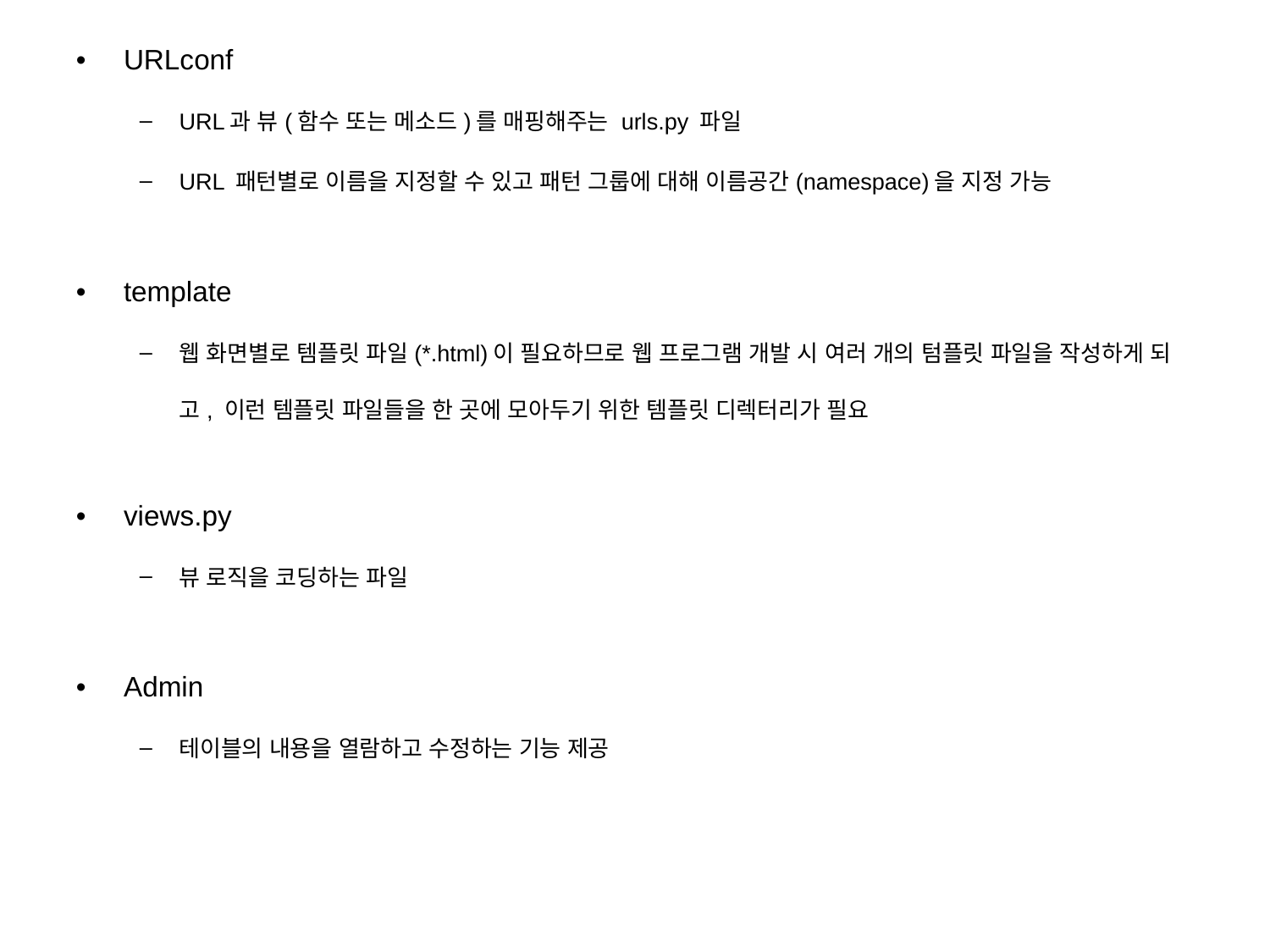

URLconf
URL과 뷰(함수 또는 메소드)를 매핑해주는 urls.py 파일
URL 패턴별로 이름을 지정할 수 있고 패턴 그룹에 대해 이름공간(namespace)을 지정 가능

template
웹 화면별로 템플릿 파일(*.html)이 필요하므로 웹 프로그램 개발 시 여러 개의 텀플릿 파일을 작성하게 되고, 이런 템플릿 파일들을 한 곳에 모아두기 위한 템플릿 디렉터리가 필요

views.py
뷰 로직을 코딩하는 파일

Admin
테이블의 내용을 열람하고 수정하는 기능 제공